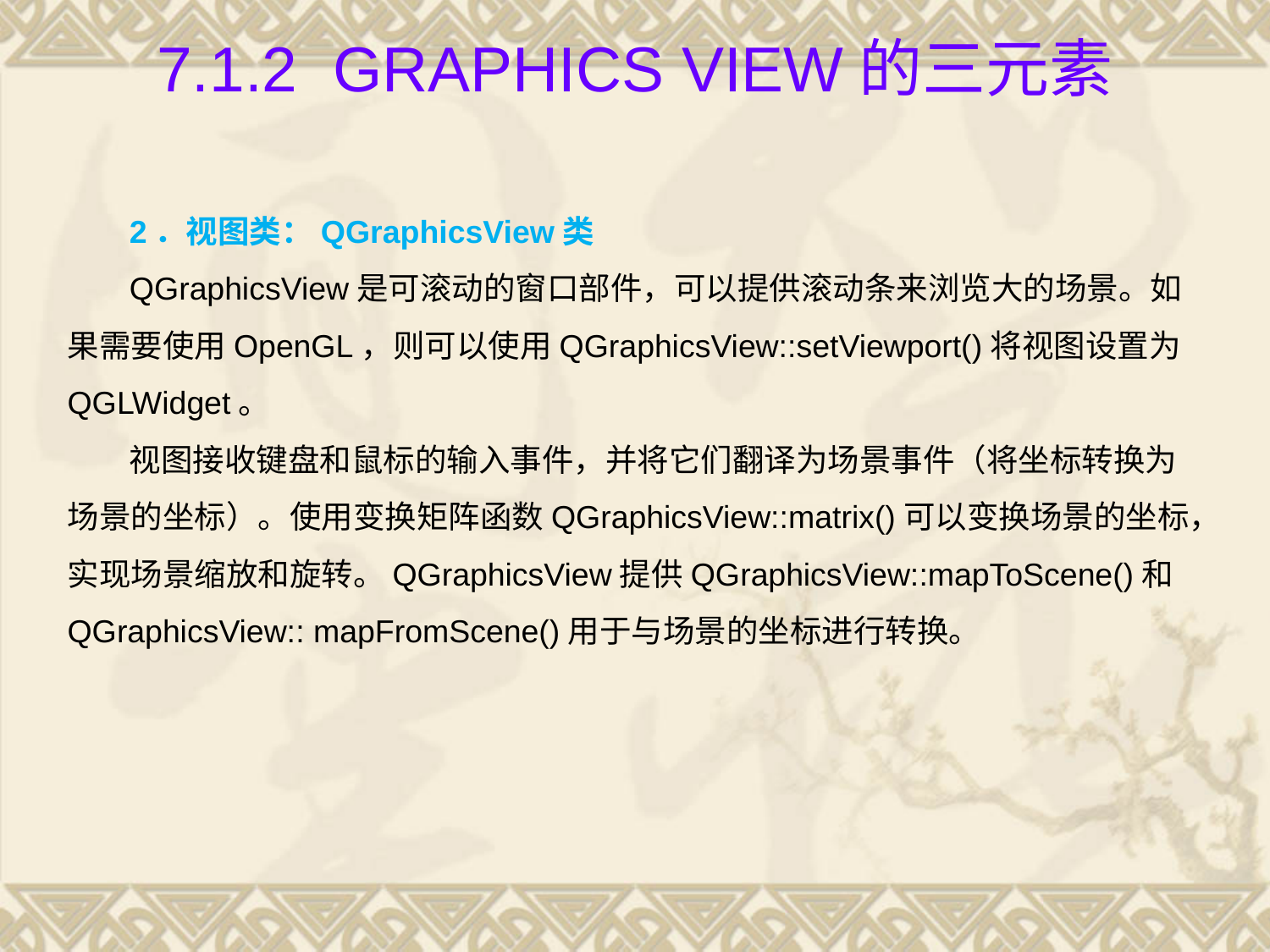

# 7.1.2  Graphics View的三元素
2．视图类：QGraphicsView类
QGraphicsView是可滚动的窗口部件，可以提供滚动条来浏览大的场景。如果需要使用OpenGL，则可以使用QGraphicsView::setViewport()将视图设置为QGLWidget。
视图接收键盘和鼠标的输入事件，并将它们翻译为场景事件（将坐标转换为场景的坐标）。使用变换矩阵函数QGraphicsView::matrix()可以变换场景的坐标，实现场景缩放和旋转。QGraphicsView提供QGraphicsView::mapToScene()和QGraphicsView:: mapFromScene()用于与场景的坐标进行转换。